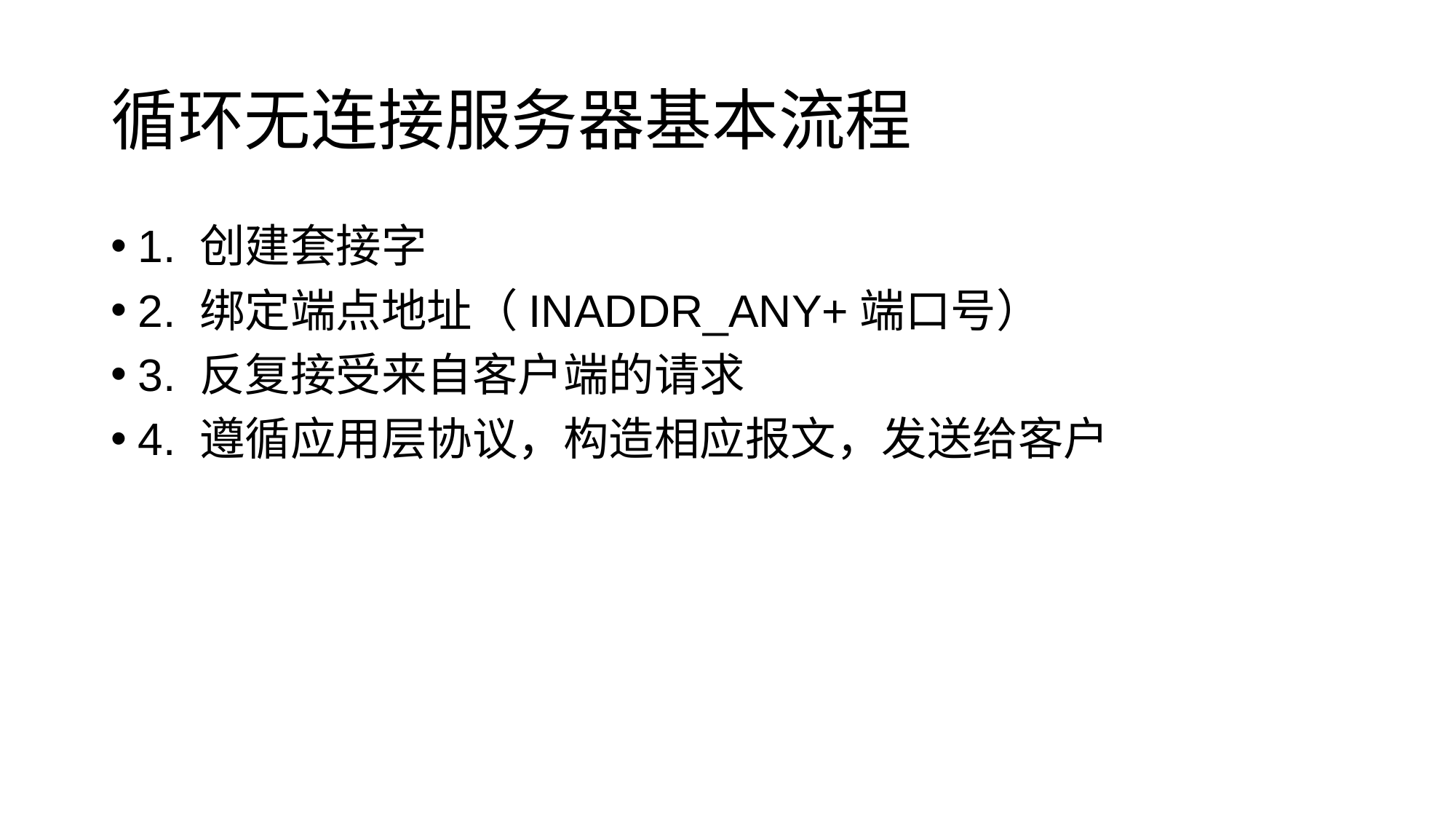

# 循环无连接服务器基本流程
1. 创建套接字
2. 绑定端点地址（INADDR_ANY+端口号）
3. 反复接受来自客户端的请求
4. 遵循应用层协议，构造相应报文，发送给客户